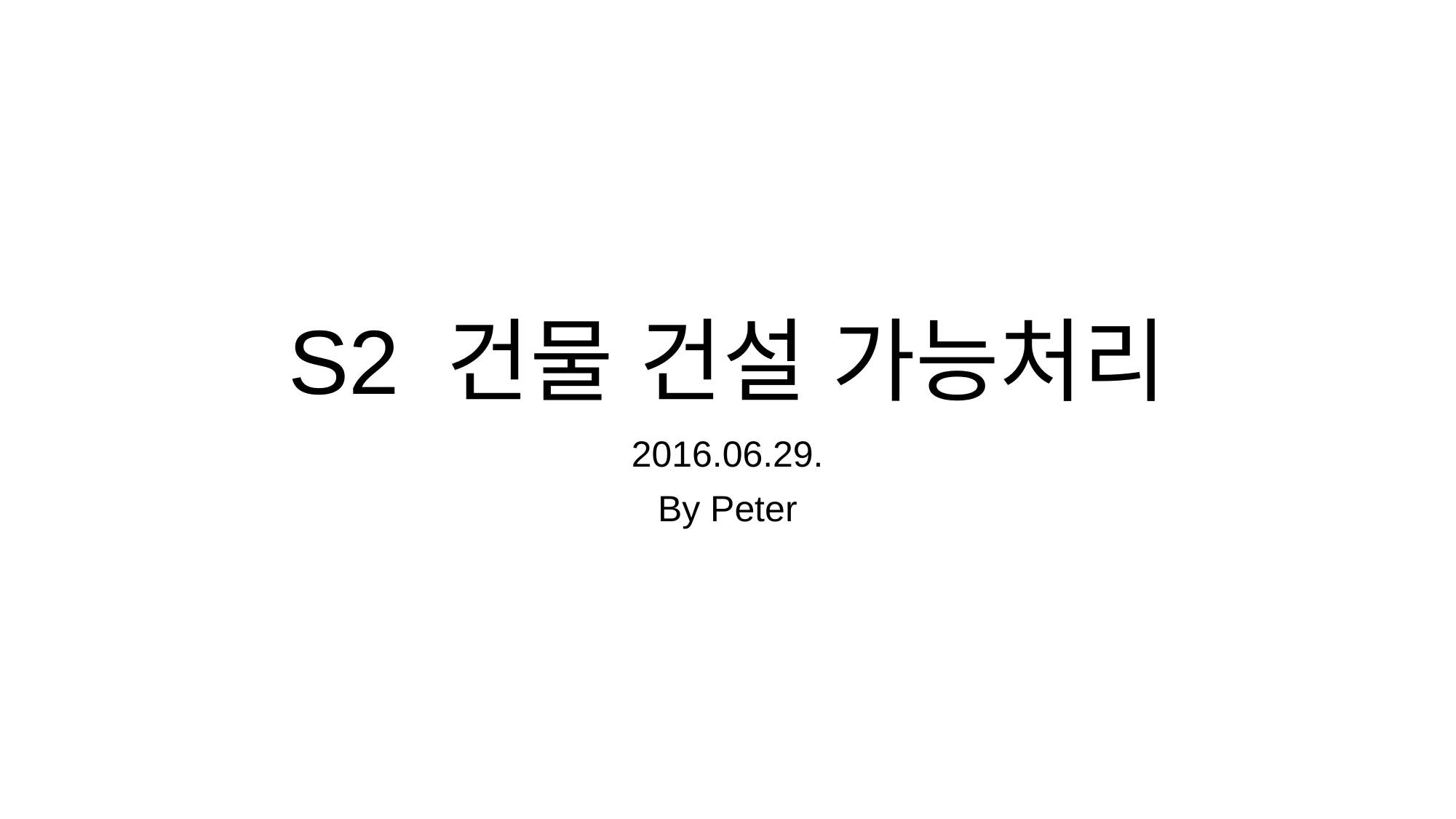

# S2 건물 건설 가능처리
2016.06.29.
By Peter